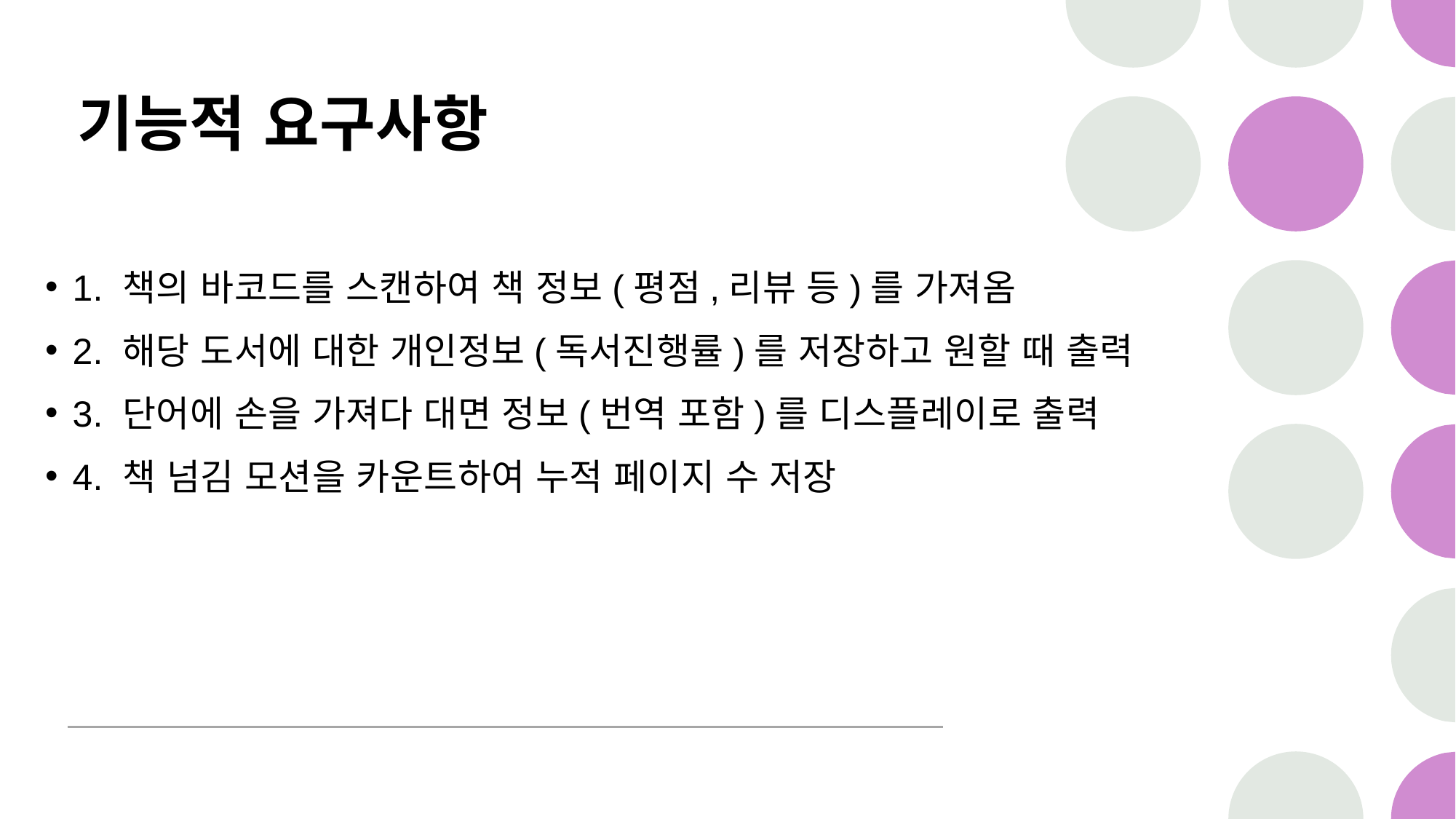

# 기능적 요구사항

1. 책의 바코드를 스캔하여 책 정보(평점,리뷰 등)를 가져옴
2. 해당 도서에 대한 개인정보(독서진행률)를 저장하고 원할 때 출력
3. 단어에 손을 가져다 대면 정보(번역 포함)를 디스플레이로 출력
4. 책 넘김 모션을 카운트하여 누적 페이지 수 저장